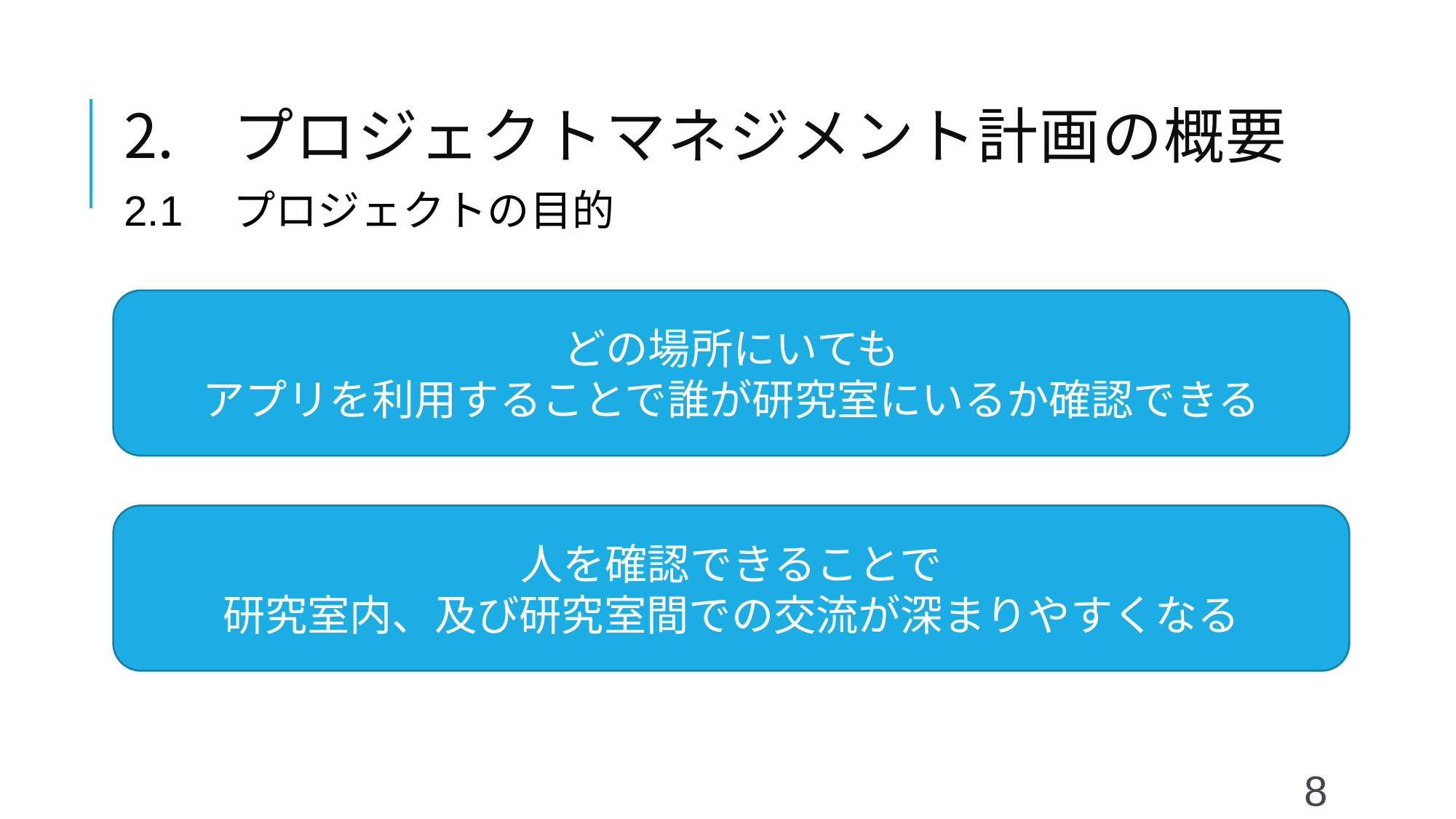

プロジェクトマネジメント計画の概要
2.1	プロジェクトの目的
どの場所にいても
アプリを利用することで誰が研究室にいるか確認できる
人を確認できることで
研究室内、及び研究室間での交流が深まりやすくなる
8